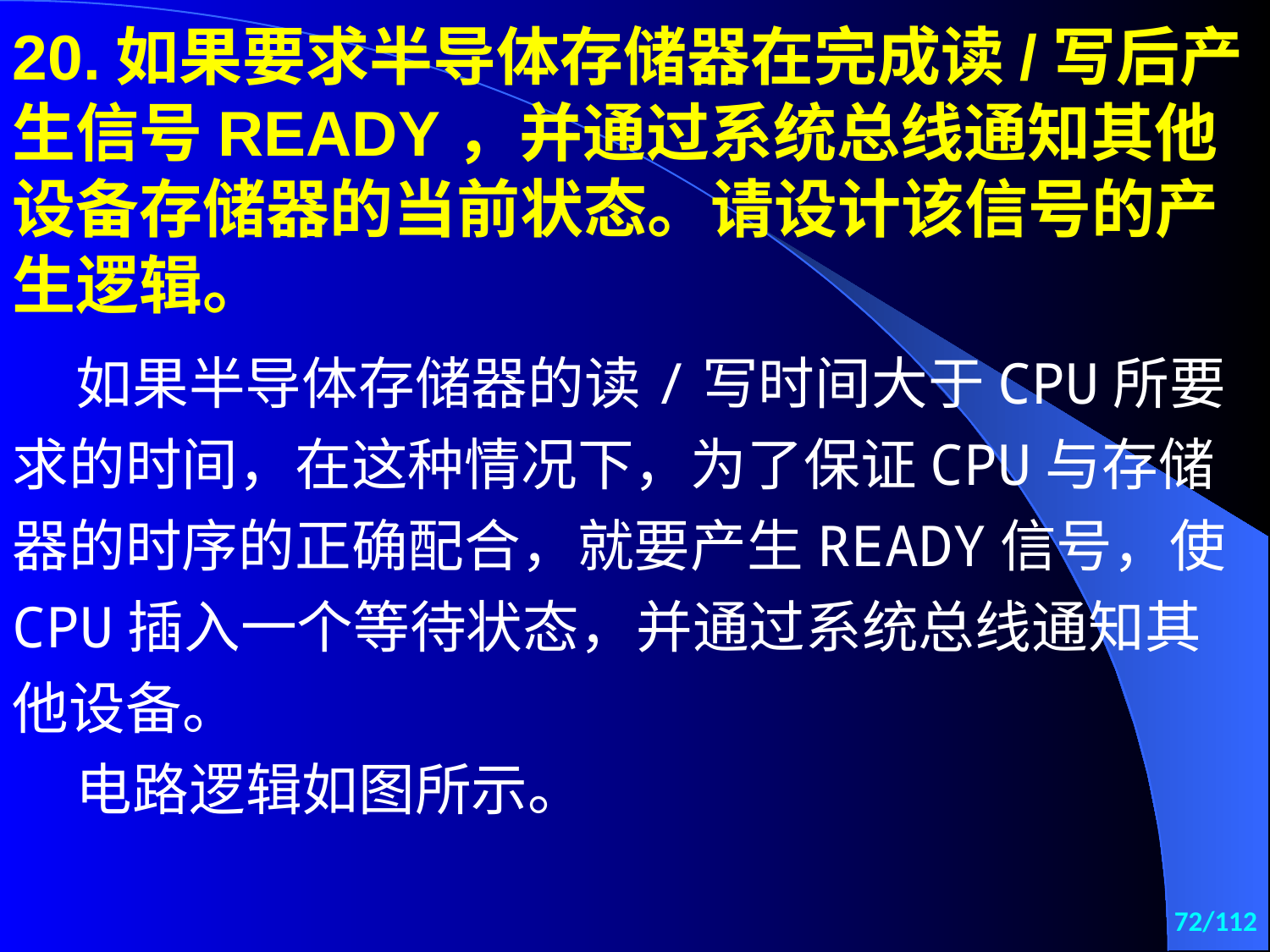

20.如果要求半导体存储器在完成读/写后产生信号READY，并通过系统总线通知其他设备存储器的当前状态。请设计该信号的产生逻辑。
如果半导体存储器的读/写时间大于CPU所要求的时间，在这种情况下，为了保证CPU与存储器的时序的正确配合，就要产生READY信号，使CPU插入一个等待状态，并通过系统总线通知其他设备。
电路逻辑如图所示。
72/112